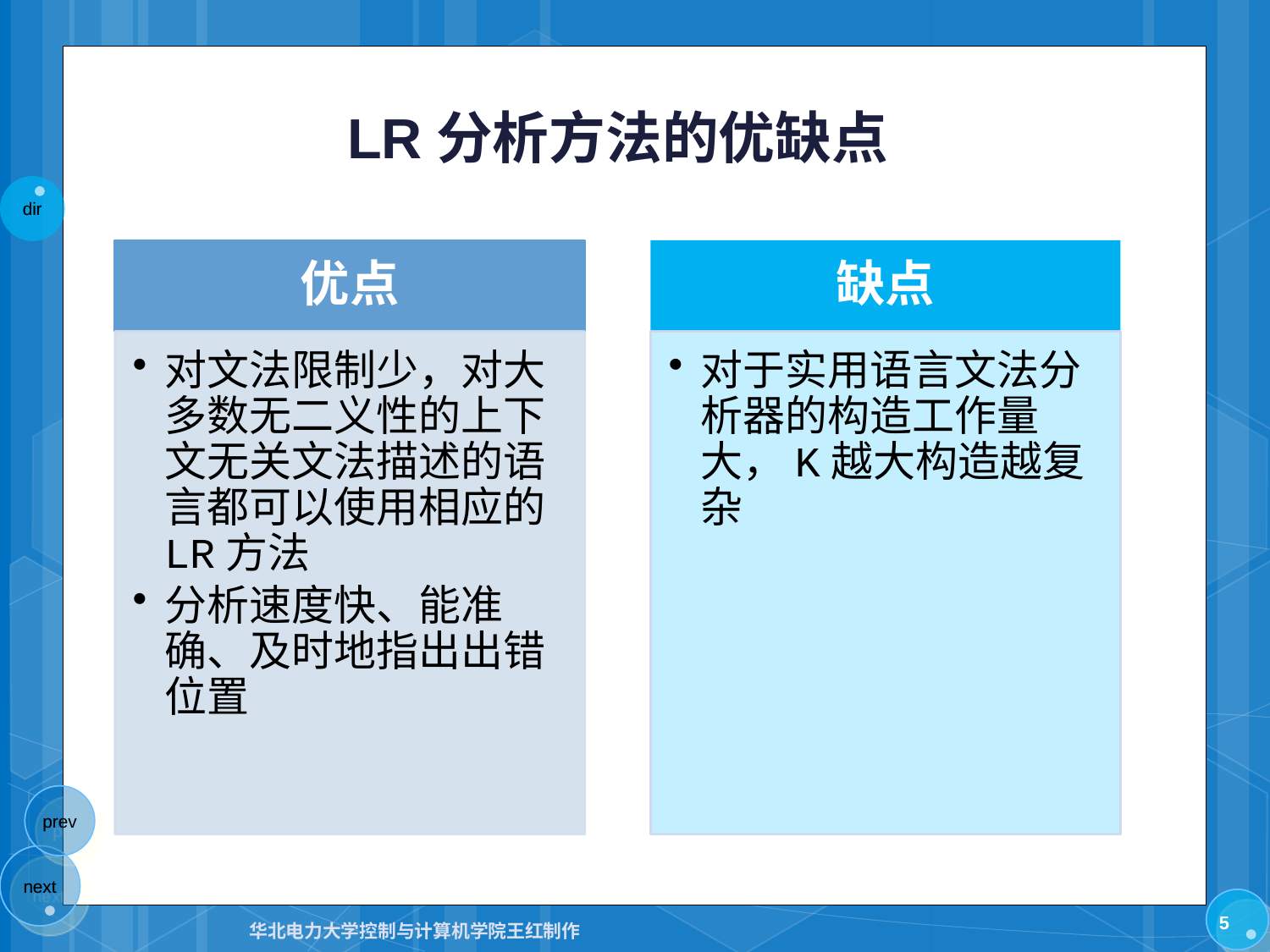

# LR分析方法的优缺点
优点
对文法限制少，对大多数无二义性的上下文无关文法描述的语言都可以使用相应的LR方法
分析速度快、能准确、及时地指出出错位置

缺点
对于实用语言文法分析器的构造工作量大，K越大构造越复杂
5
华北电力大学控制与计算机学院王红制作